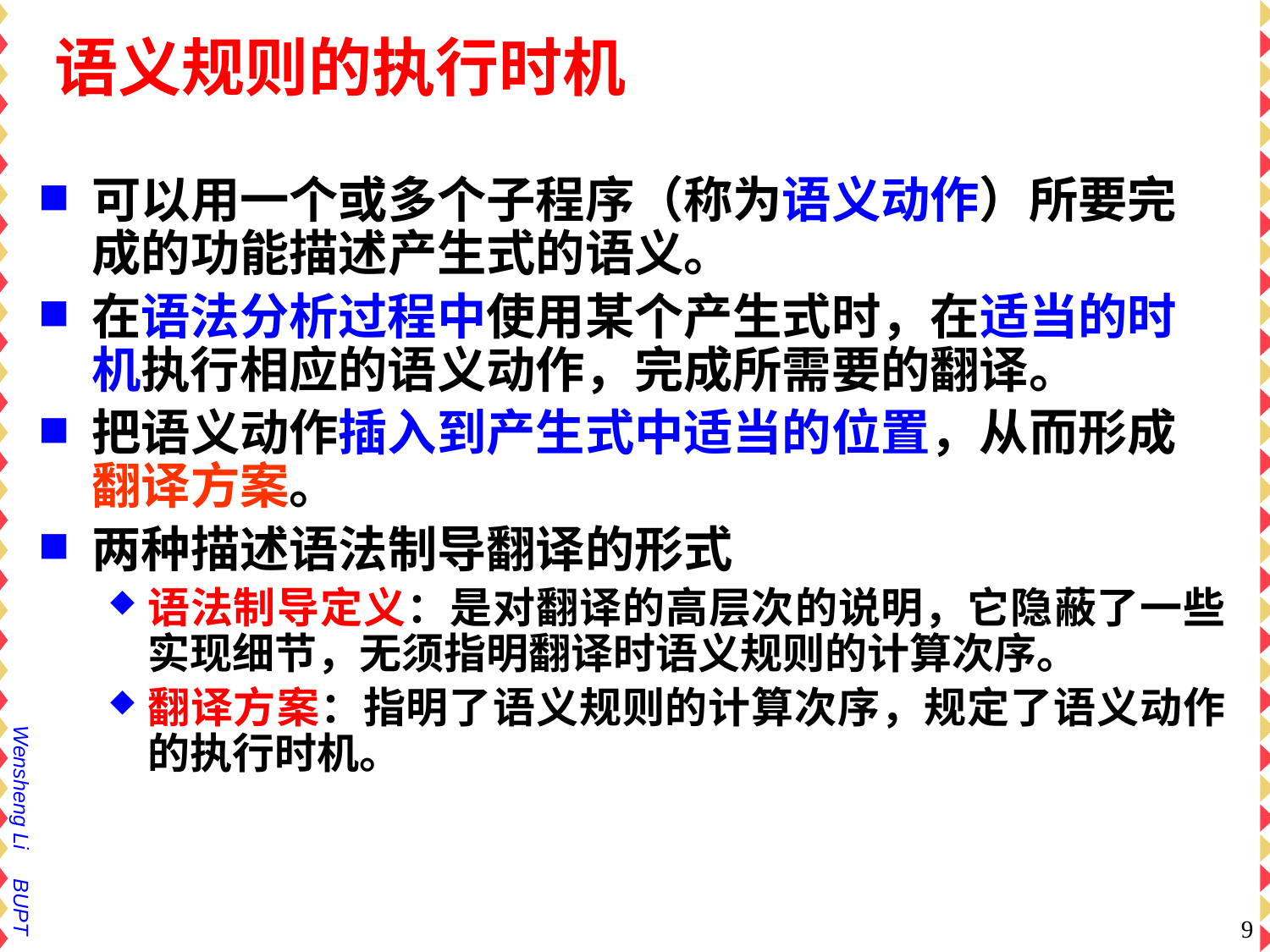

语义规则的执行时机
可以用一个或多个子程序（称为语义动作）所要完成的功能描述产生式的语义。
在语法分析过程中使用某个产生式时，在适当的时机执行相应的语义动作，完成所需要的翻译。
把语义动作插入到产生式中适当的位置，从而形成翻译方案。
两种描述语法制导翻译的形式
语法制导定义：是对翻译的高层次的说明，它隐蔽了一些实现细节，无须指明翻译时语义规则的计算次序。
翻译方案：指明了语义规则的计算次序，规定了语义动作的执行时机。
9